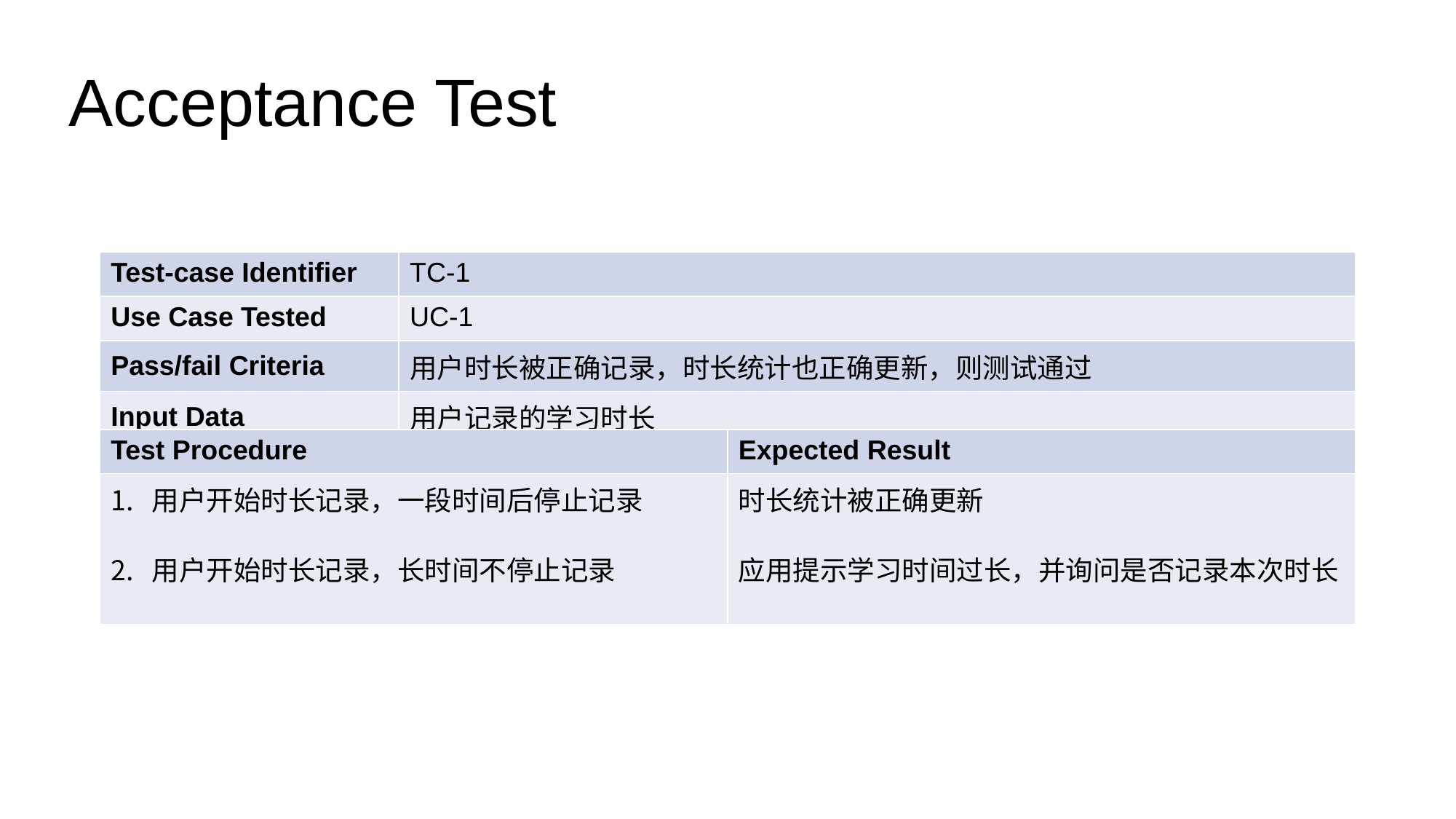

# Acceptance Test
| Test-case Identifier | TC-1 |
| --- | --- |
| Use Case Tested | UC-1 |
| Pass/fail Criteria | 用户时长被正确记录，时长统计也正确更新，则测试通过 |
| Input Data | 用户记录的学习时长 |
| Test Procedure | Expected Result |
| --- | --- |
| 用户开始时长记录，一段时间后停止记录 用户开始时长记录，长时间不停止记录 | 时长统计被正确更新 应用提示学习时间过长，并询问是否记录本次时长 |